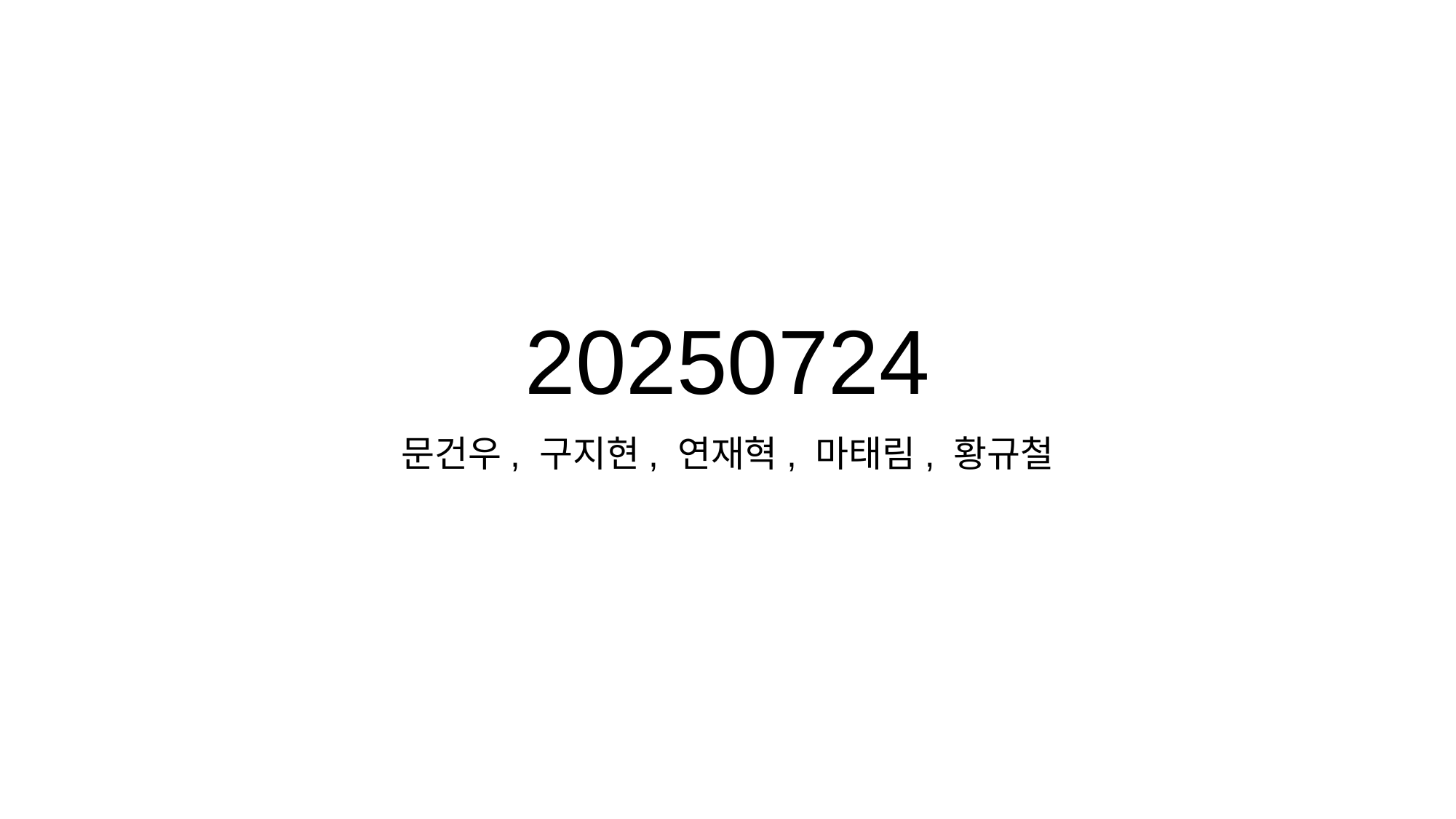

# 20250724
문건우, 구지현, 연재혁, 마태림, 황규철